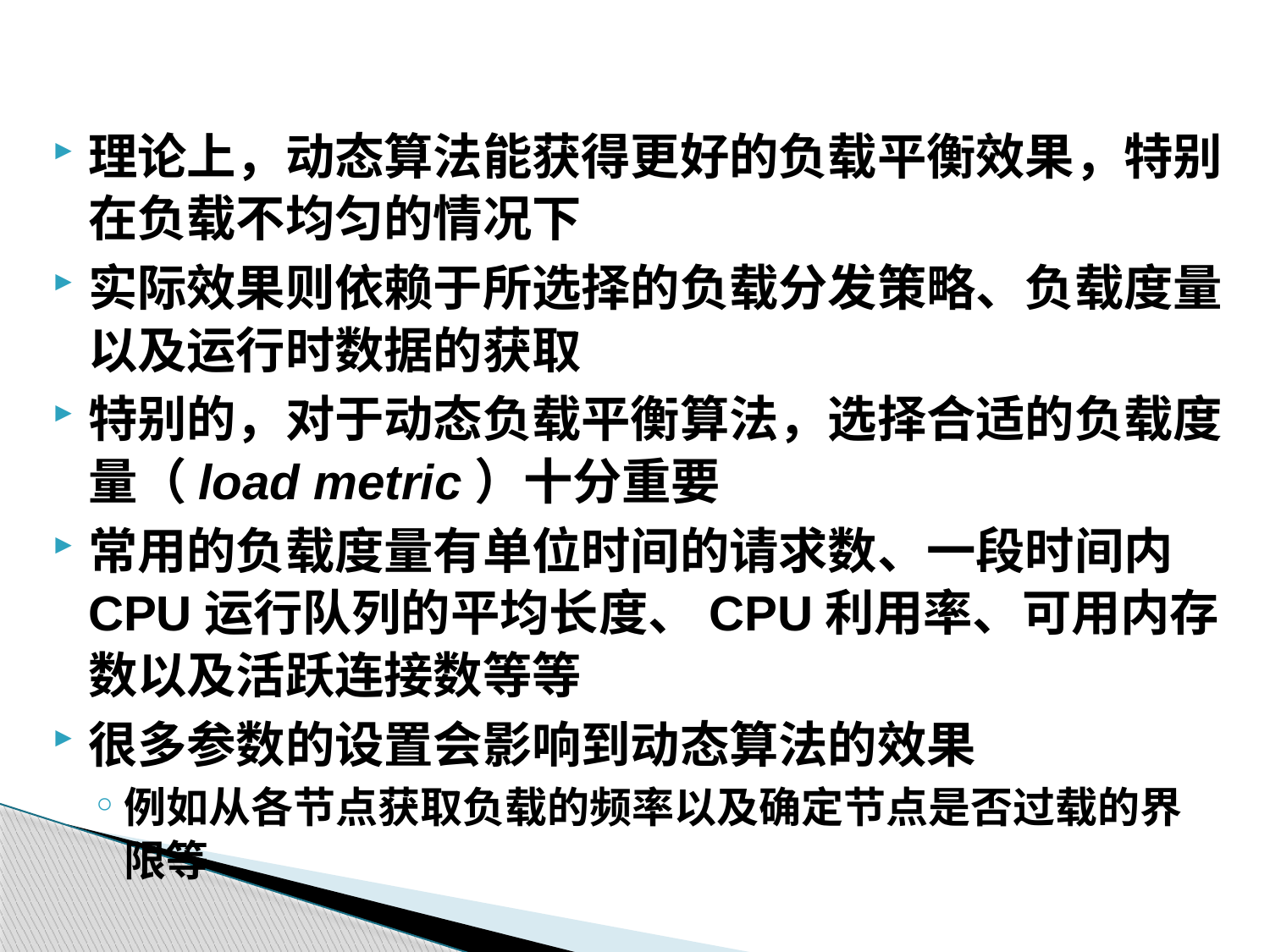

理论上，动态算法能获得更好的负载平衡效果，特别在负载不均匀的情况下
实际效果则依赖于所选择的负载分发策略、负载度量以及运行时数据的获取
特别的，对于动态负载平衡算法，选择合适的负载度量（load metric）十分重要
常用的负载度量有单位时间的请求数、一段时间内CPU运行队列的平均长度、CPU利用率、可用内存数以及活跃连接数等等
很多参数的设置会影响到动态算法的效果
例如从各节点获取负载的频率以及确定节点是否过载的界限等